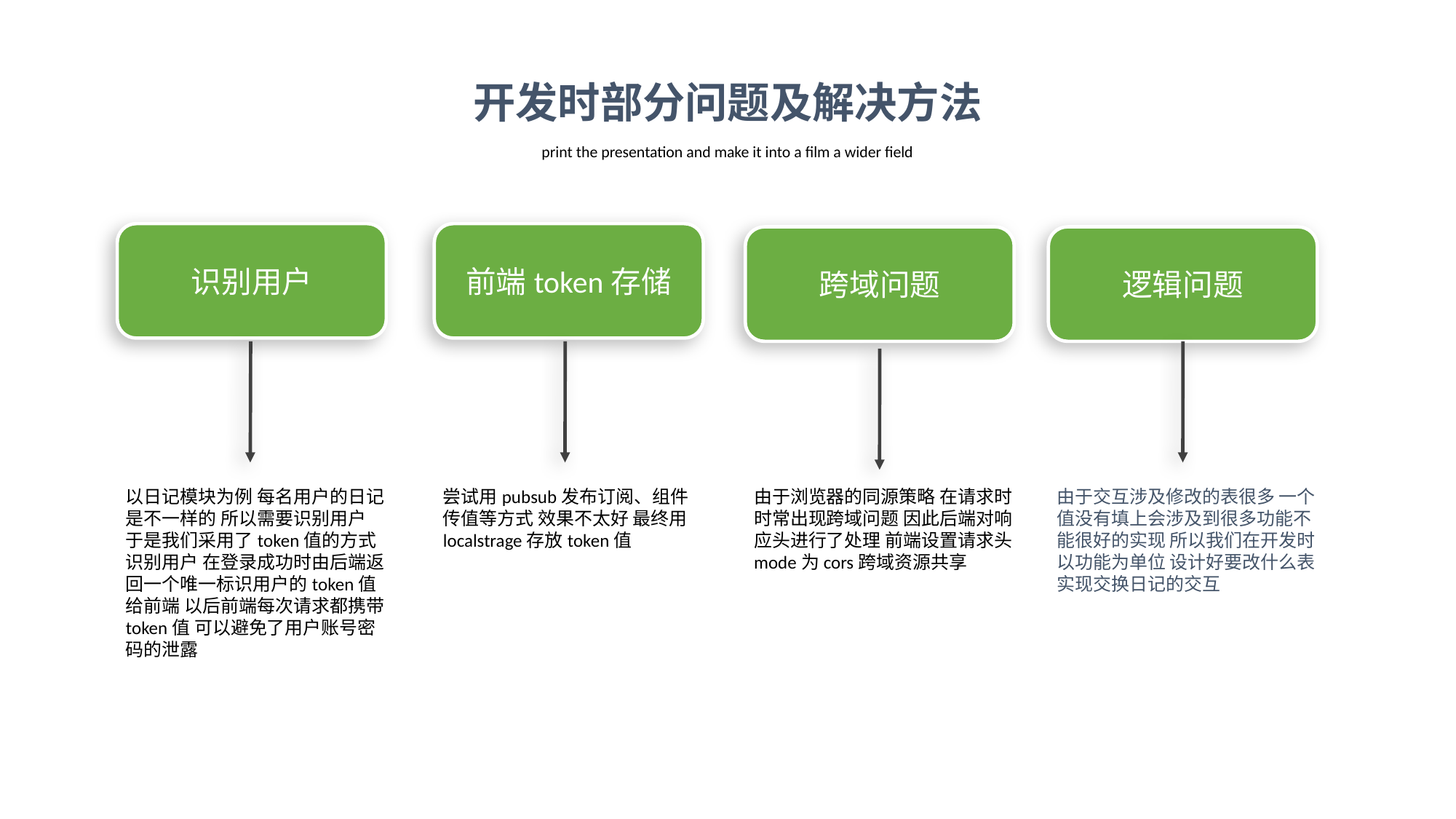

开发时部分问题及解决方法
print the presentation and make it into a film a wider field
识别用户
前端token存储
跨域问题
逻辑问题
由于浏览器的同源策略 在请求时时常出现跨域问题 因此后端对响应头进行了处理 前端设置请求头mode为cors跨域资源共享
由于交互涉及修改的表很多 一个值没有填上会涉及到很多功能不能很好的实现 所以我们在开发时以功能为单位 设计好要改什么表 实现交换日记的交互
尝试用pubsub发布订阅、组件传值等方式 效果不太好 最终用localstrage存放token值
以日记模块为例 每名用户的日记是不一样的 所以需要识别用户 于是我们采用了token值的方式识别用户 在登录成功时由后端返回一个唯一标识用户的token值给前端 以后前端每次请求都携带token值 可以避免了用户账号密码的泄露